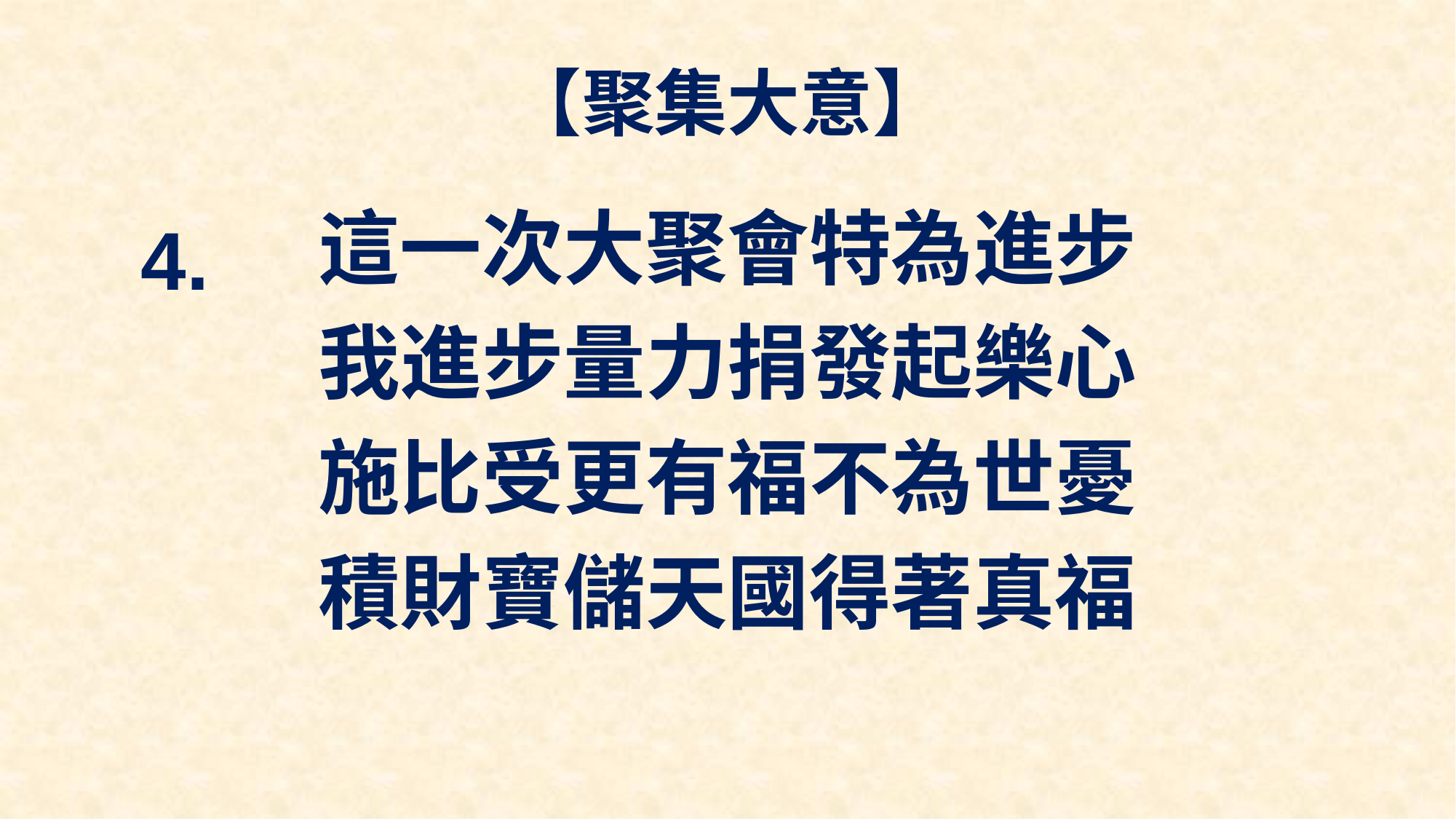

# 【聚集大意】
這一次大聚會特為進步
我進步量力捐發起樂心
施比受更有福不為世憂
積財寶儲天國得著真福
4.